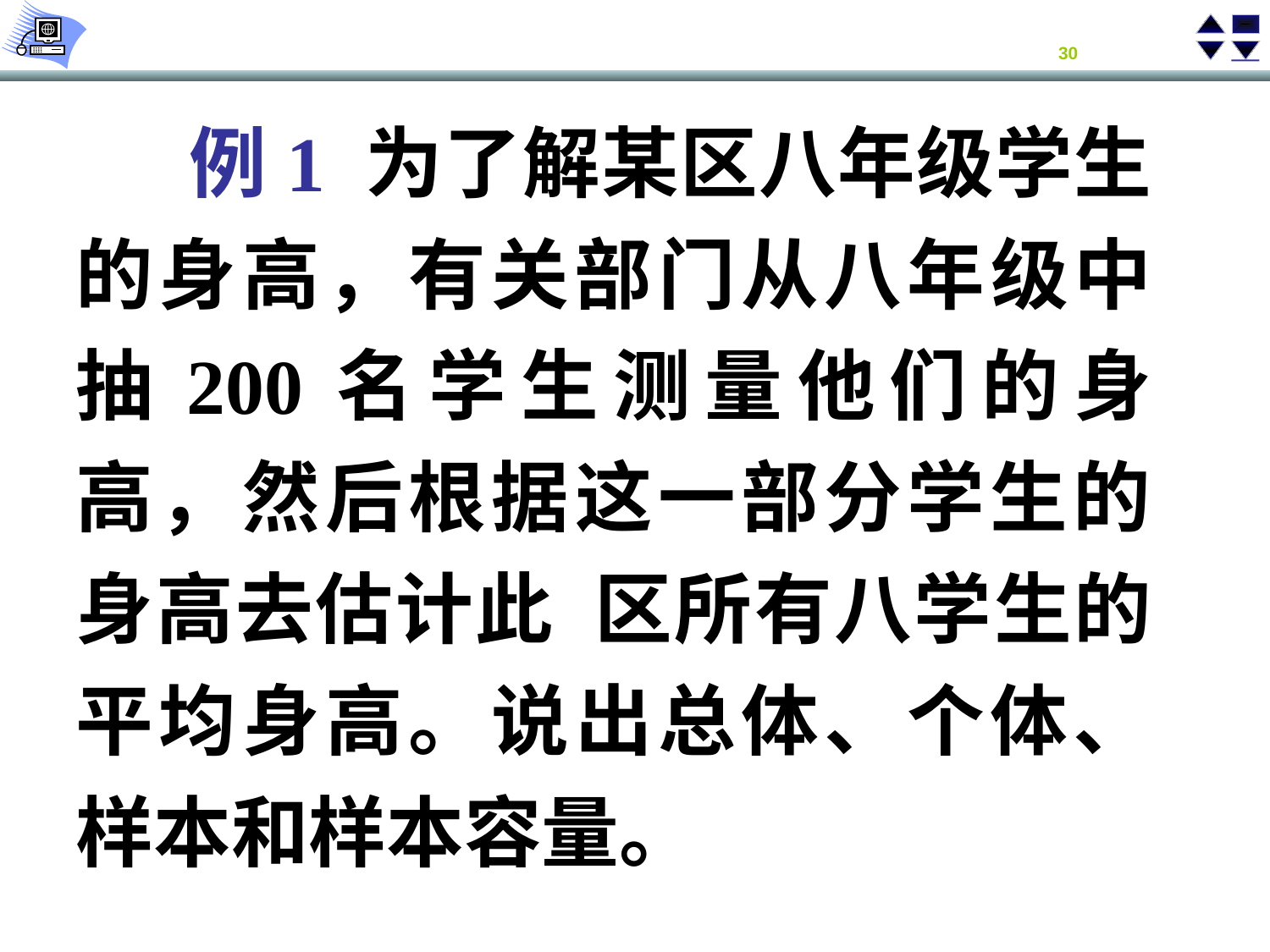

例1 为了解某区八年级学生的身高，有关部门从八年级中抽200名学生测量他们的身高，然后根据这一部分学生的身高去估计此  区所有八学生的平均身高。说出总体、个体、样本和样本容量。